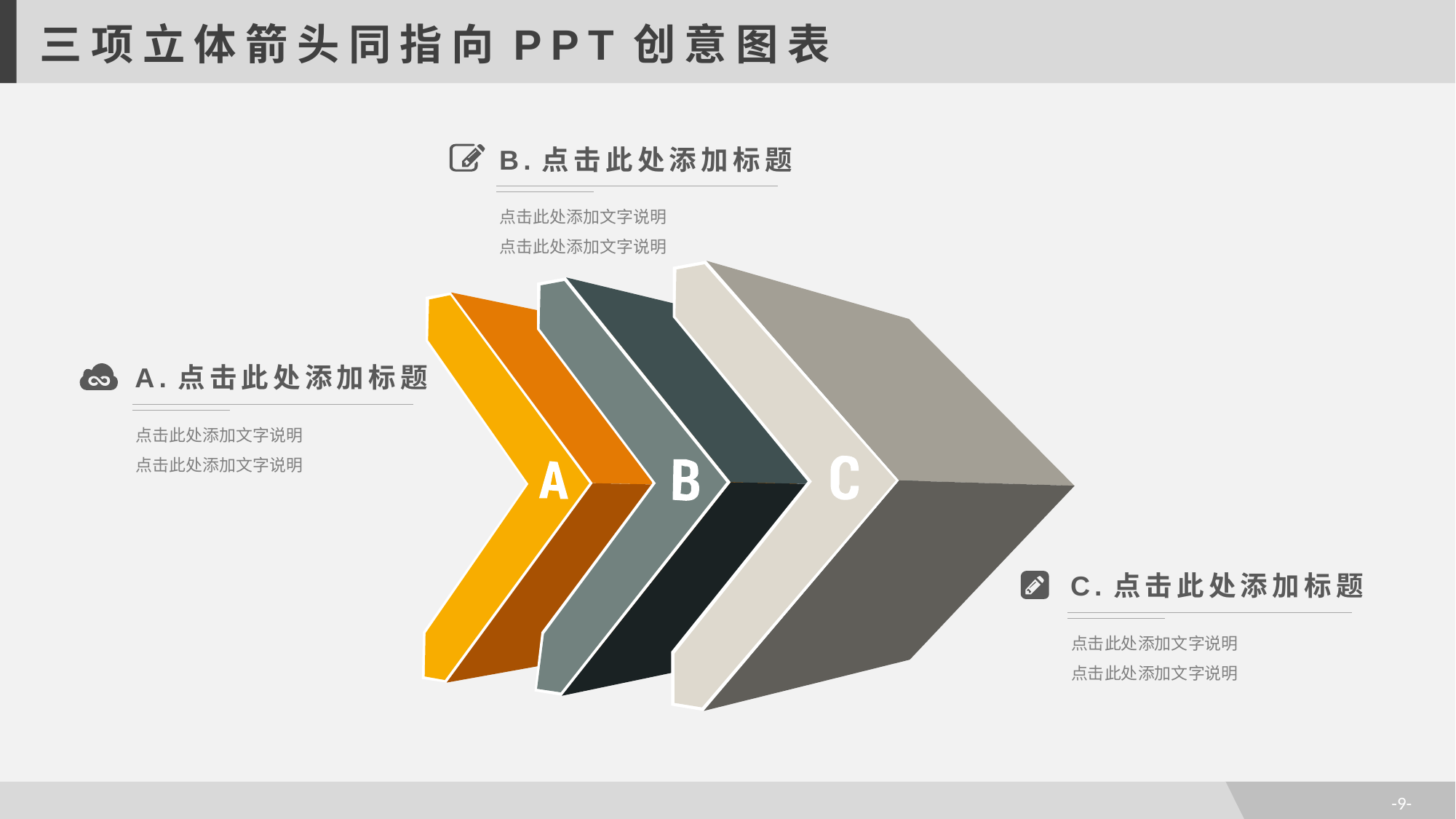

三项立体箭头同指向PPT创意图表
B.点击此处添加标题

点击此处添加文字说明
点击此处添加文字说明

A.点击此处添加标题

点击此处添加文字说明
点击此处添加文字说明
C.点击此处添加标题

点击此处添加文字说明
点击此处添加文字说明
-9-